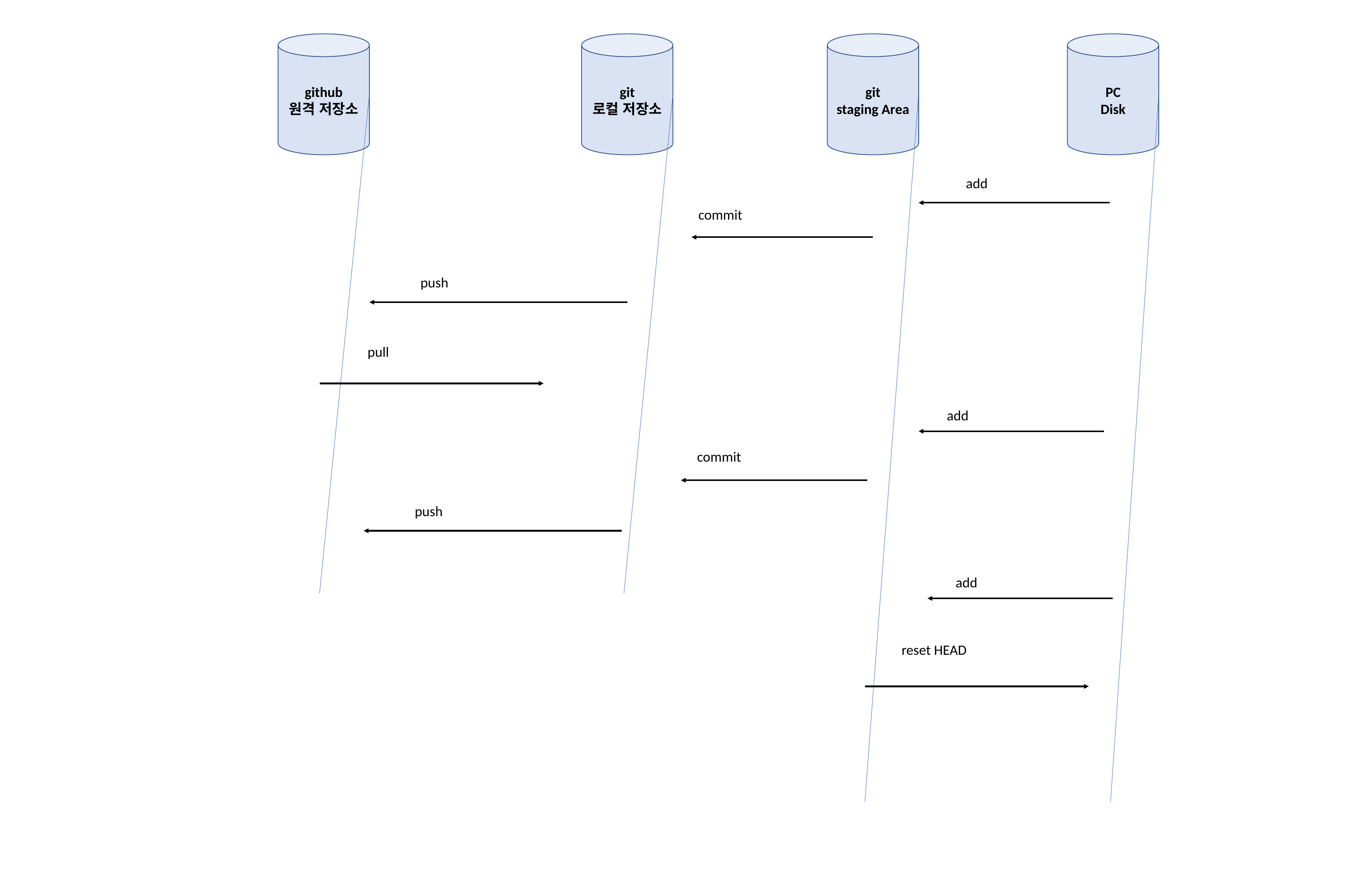

github
원격 저장소
git
로컬 저장소
git
staging Area
PC
Disk
add
commit
push
pull
add
commit
push
add
reset HEAD